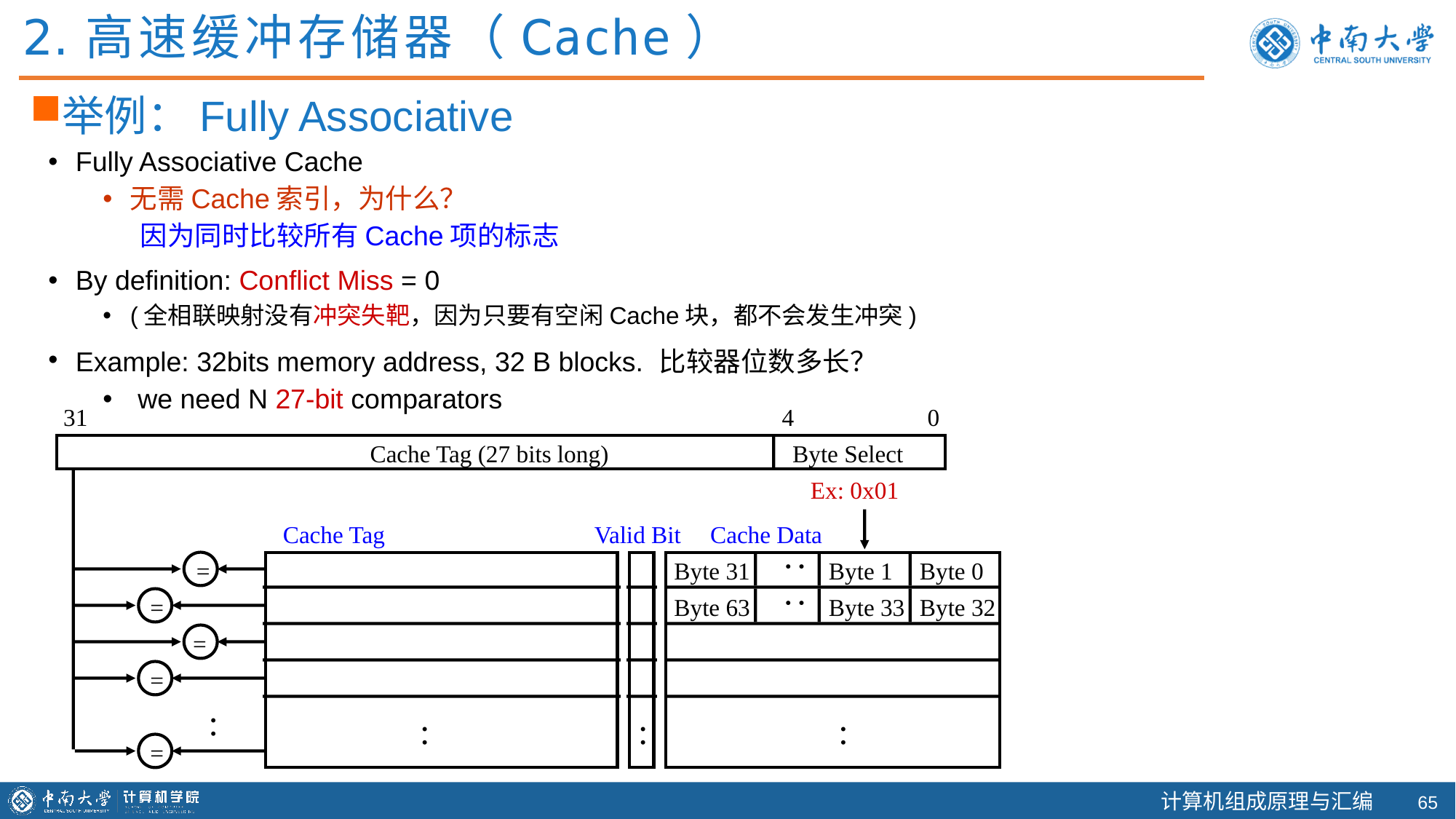

2.高速缓冲存储器（Cache）

举例：Fully Associative
Fully Associative Cache
无需Cache索引，为什么？
     因为同时比较所有Cache项的标志
By definition: Conflict Miss = 0
(全相联映射没有冲突失靶，因为只要有空闲Cache块，都不会发生冲突)
Example: 32bits memory address, 32 B blocks. 比较器位数多长？
 we need N 27-bit comparators
31
4
0
Cache Tag (27 bits long)
Byte Select

Ex: 0x01

 Cache Tag
Valid Bit
 Cache Data
:
Byte 31
Byte 1
Byte 0
=

:
=
Byte 63
Byte 33
Byte 32

=

=

:

:
:
:
=

65